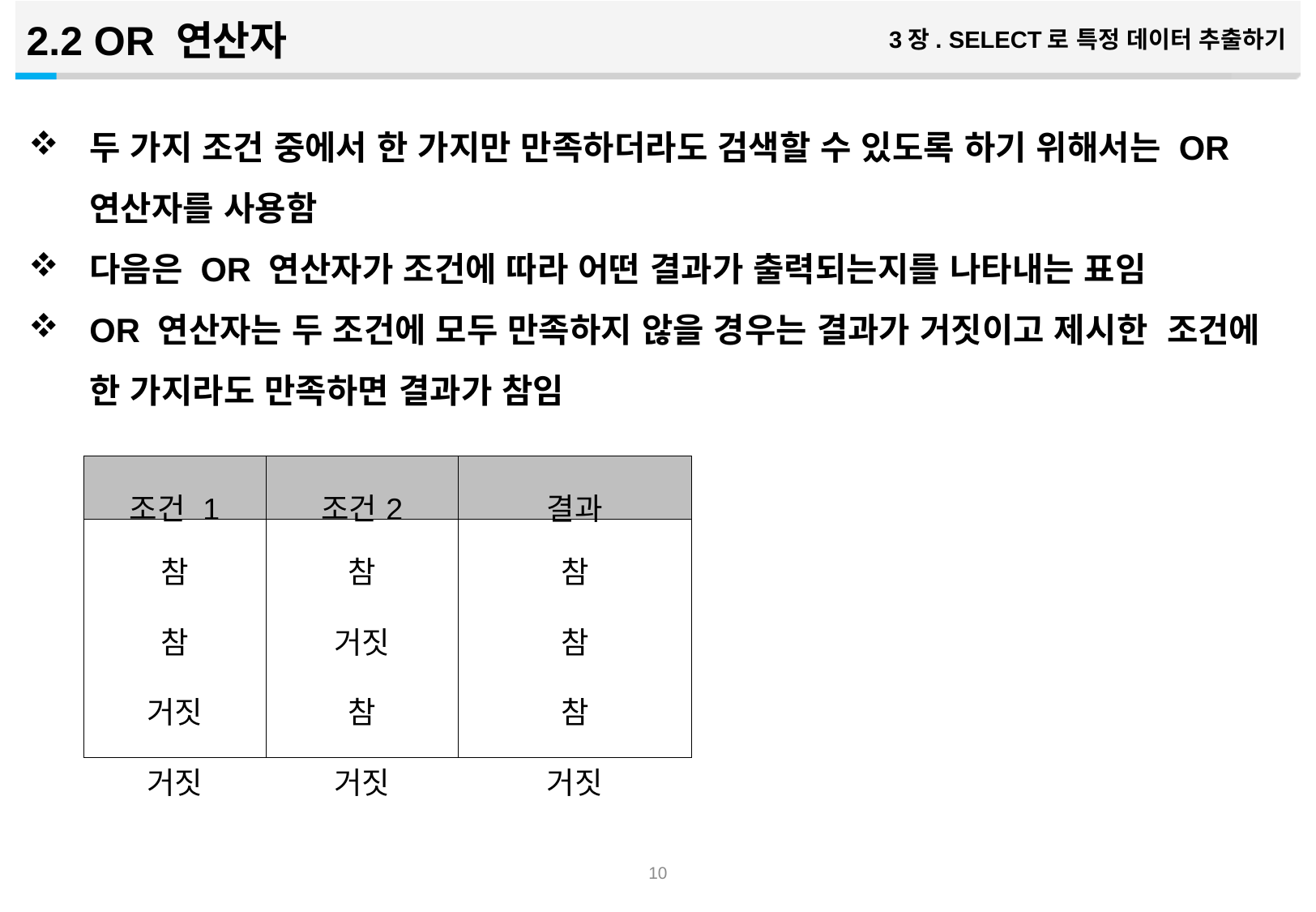

2.2 OR 연산자
3장. SELECT로 특정 데이터 추출하기
두 가지 조건 중에서 한 가지만 만족하더라도 검색할 수 있도록 하기 위해서는 OR 연산자를 사용함
다음은 OR 연산자가 조건에 따라 어떤 결과가 출력되는지를 나타내는 표임
OR 연산자는 두 조건에 모두 만족하지 않을 경우는 결과가 거짓이고 제시한  조건에 한 가지라도 만족하면 결과가 참임

| 조건 1 | 조건2 | 결과 |
| --- | --- | --- |
| 참 참 거짓 거짓 | 참 거짓 참 거짓 | 참 참 참 거짓 |
10